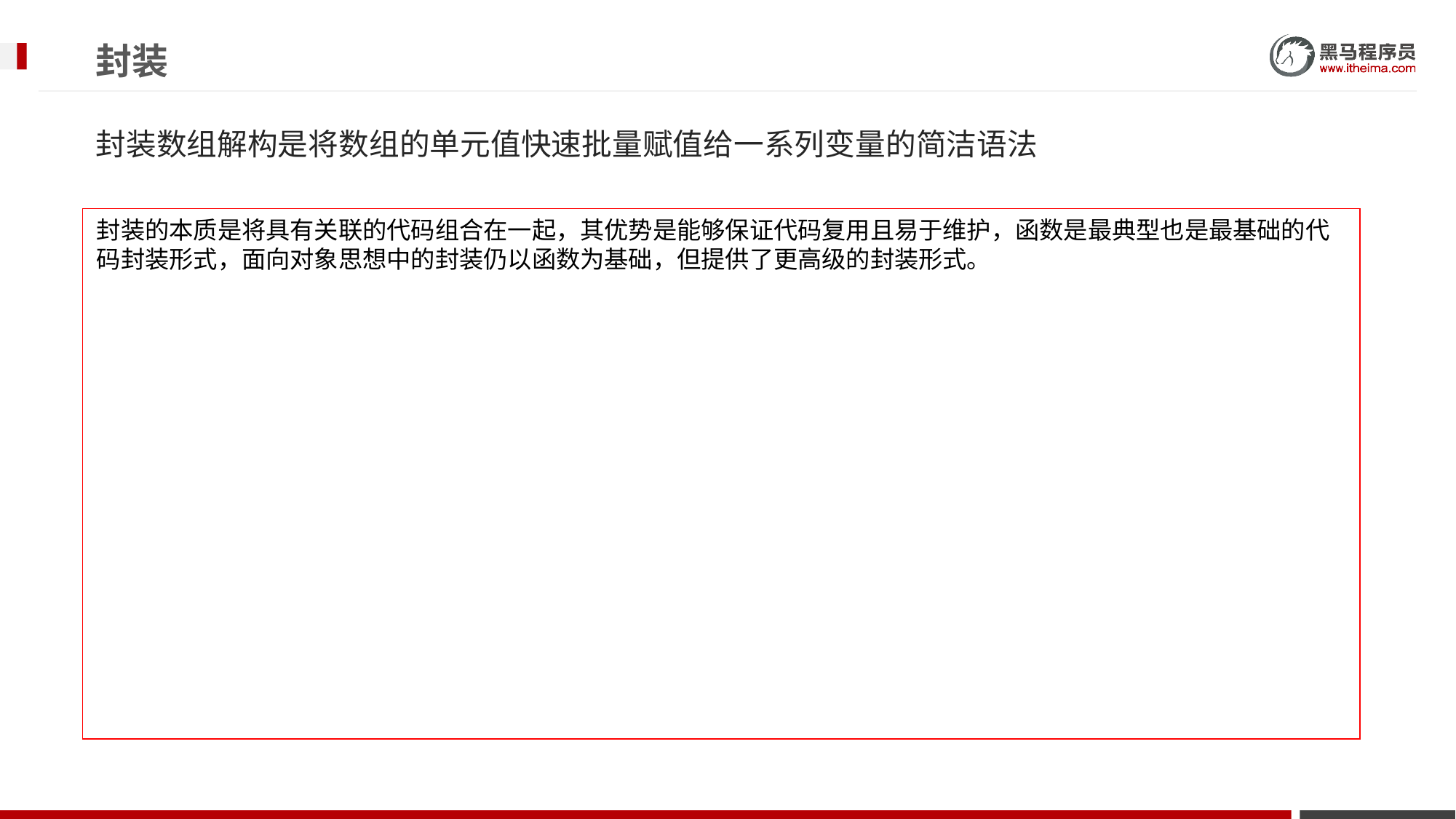

# 封装
封装数组解构是将数组的单元值快速批量赋值给一系列变量的简洁语法

封装的本质是将具有关联的代码组合在一起，其优势是能够保证代码复用且易于维护，函数是最典型也是最基础的代码封装形式，面向对象思想中的封装仍以函数为基础，但提供了更高级的封装形式。